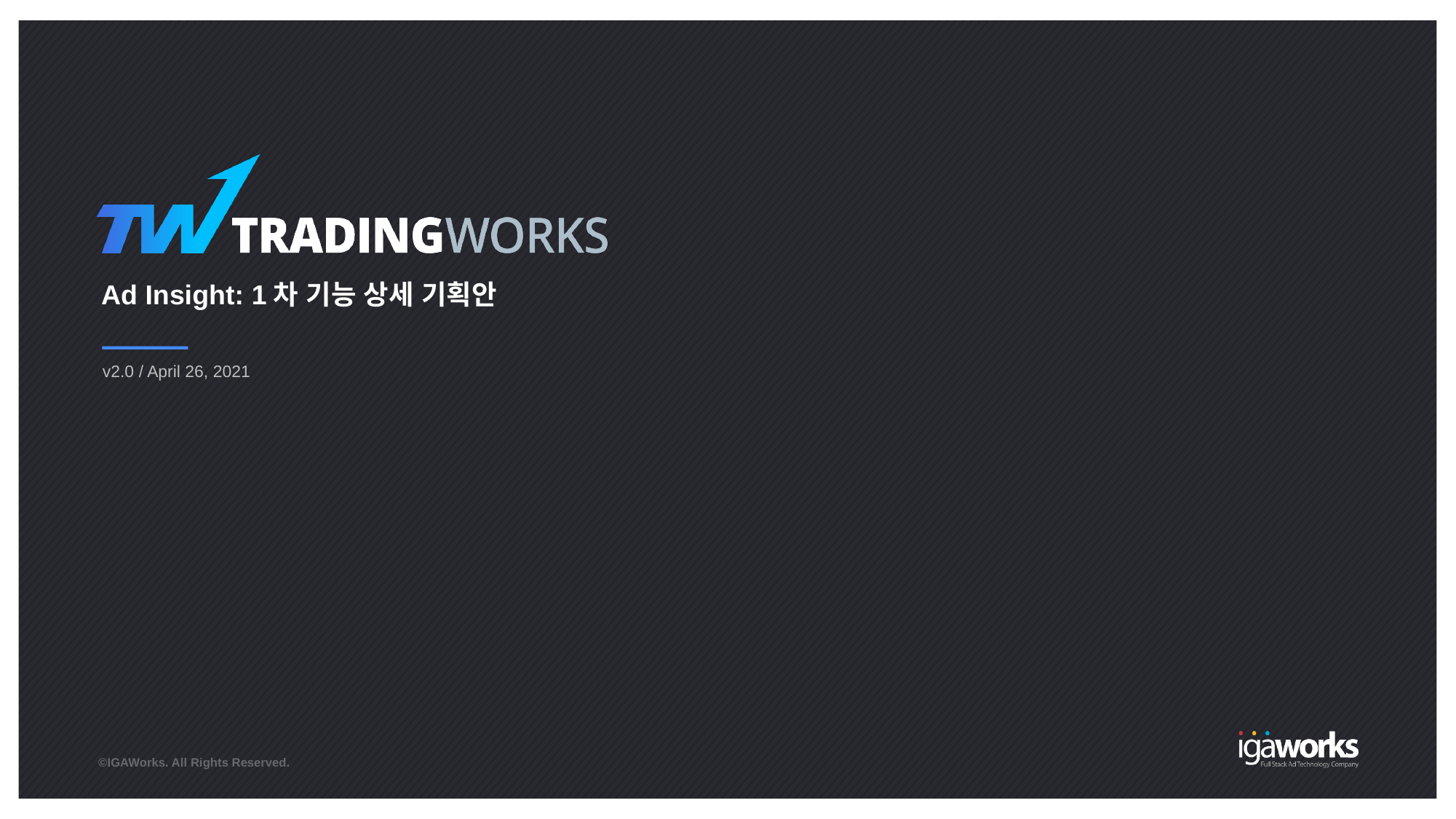

Ad Insight: 1차 기능 상세 기획안
v2.0 / April 26, 2021